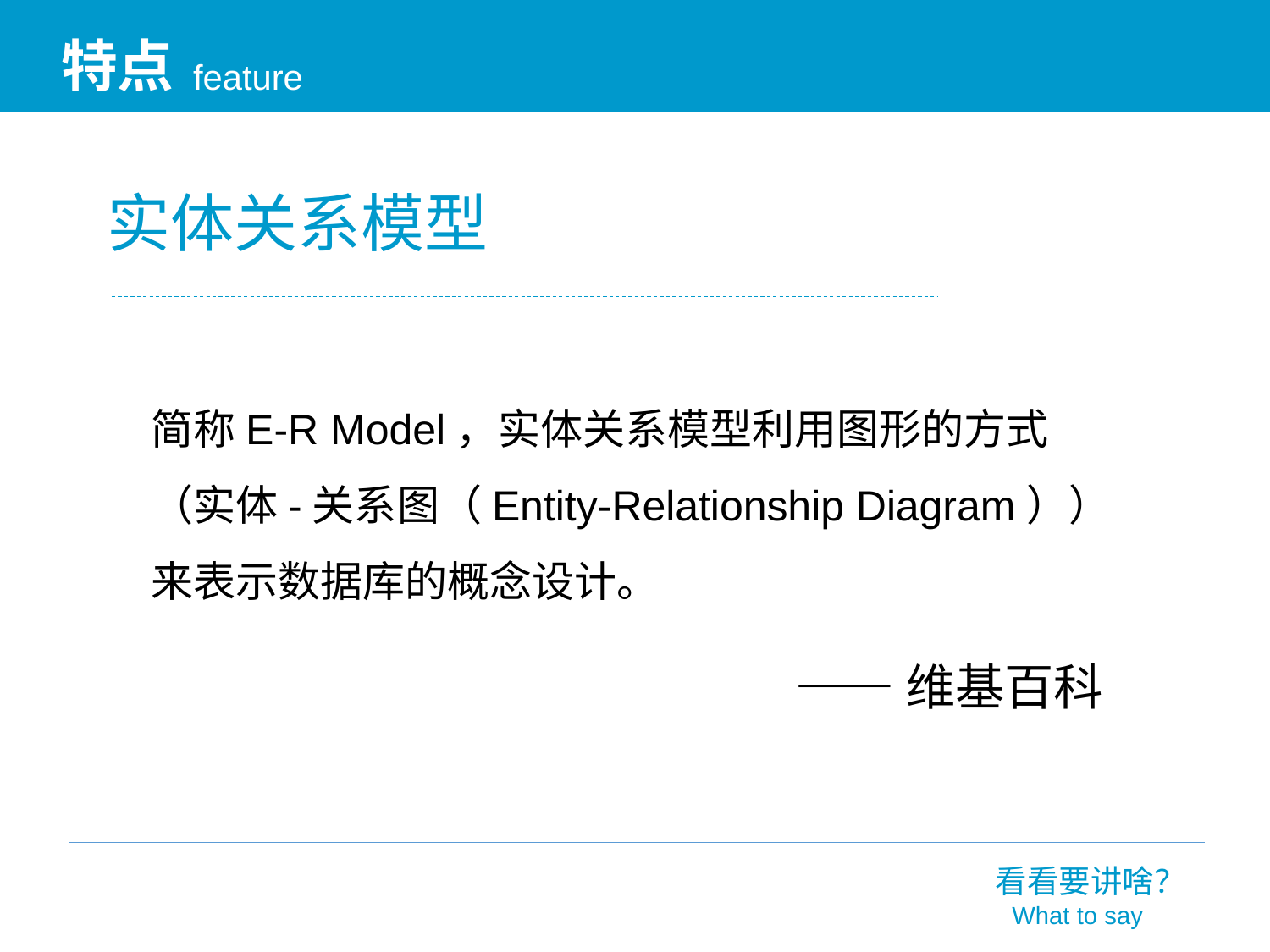

特点
feature
实体关系模型
简称E-R Model，实体关系模型利用图形的方式（实体-关系图（Entity-Relationship Diagram））来表示数据库的概念设计。

					 ——维基百科

看看要讲啥？
What to say